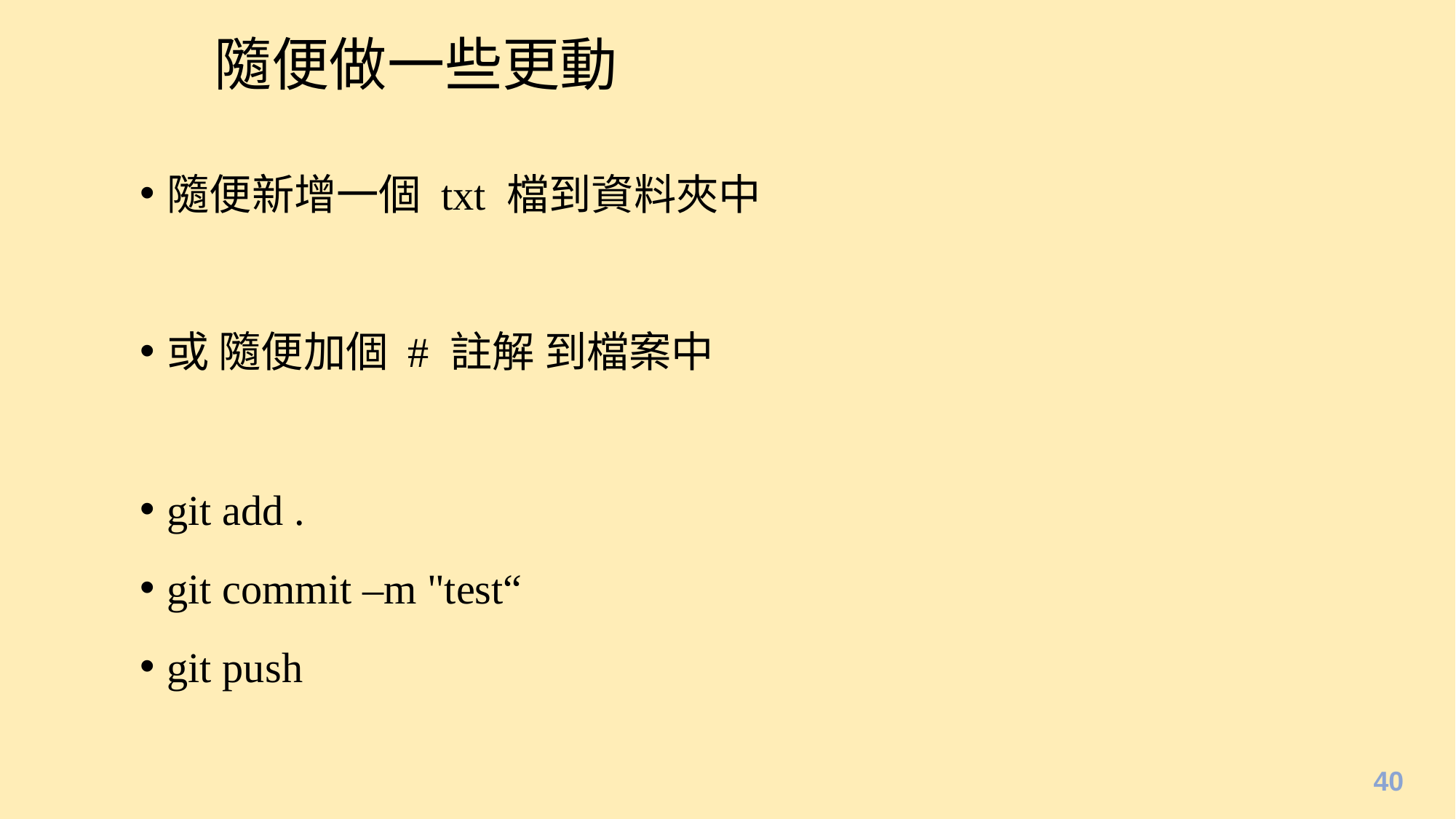

# 隨便做一些更動
隨便新增一個 txt 檔到資料夾中

或 隨便加個 # 註解 到檔案中

git add .
git commit –m "test“
git push

40